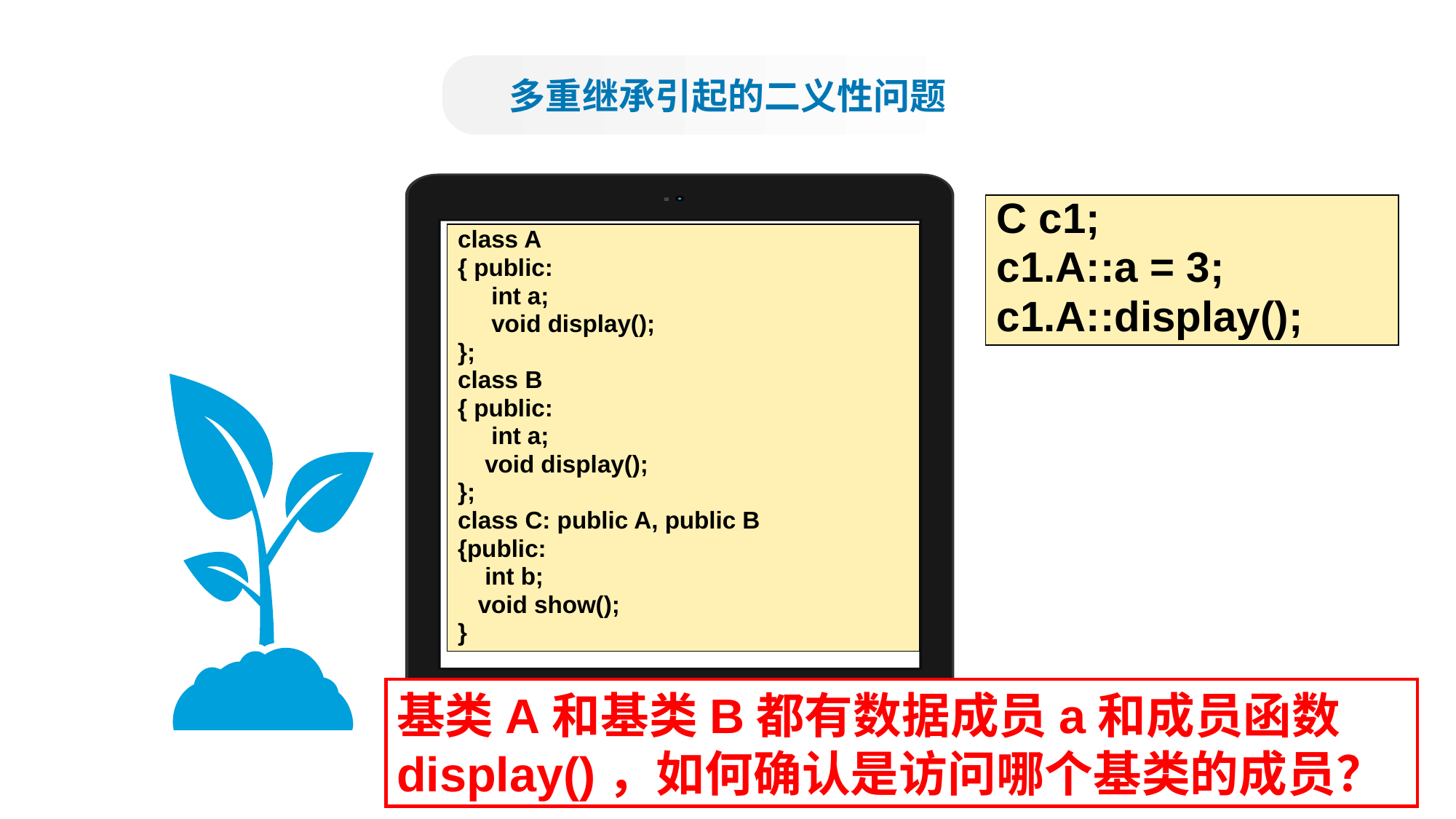

多重继承引起的二义性问题

C c1;
c1.A::a = 3;
c1.A::display();
class A
{ public:
     int a;
     void display();
};
class B
{ public:
     int a;
    void display();
};
class C: public A, public B
{public:
    int b;
   void show();
}

基类A和基类B都有数据成员a和成员函数display()，如何确认是访问哪个基类的成员？